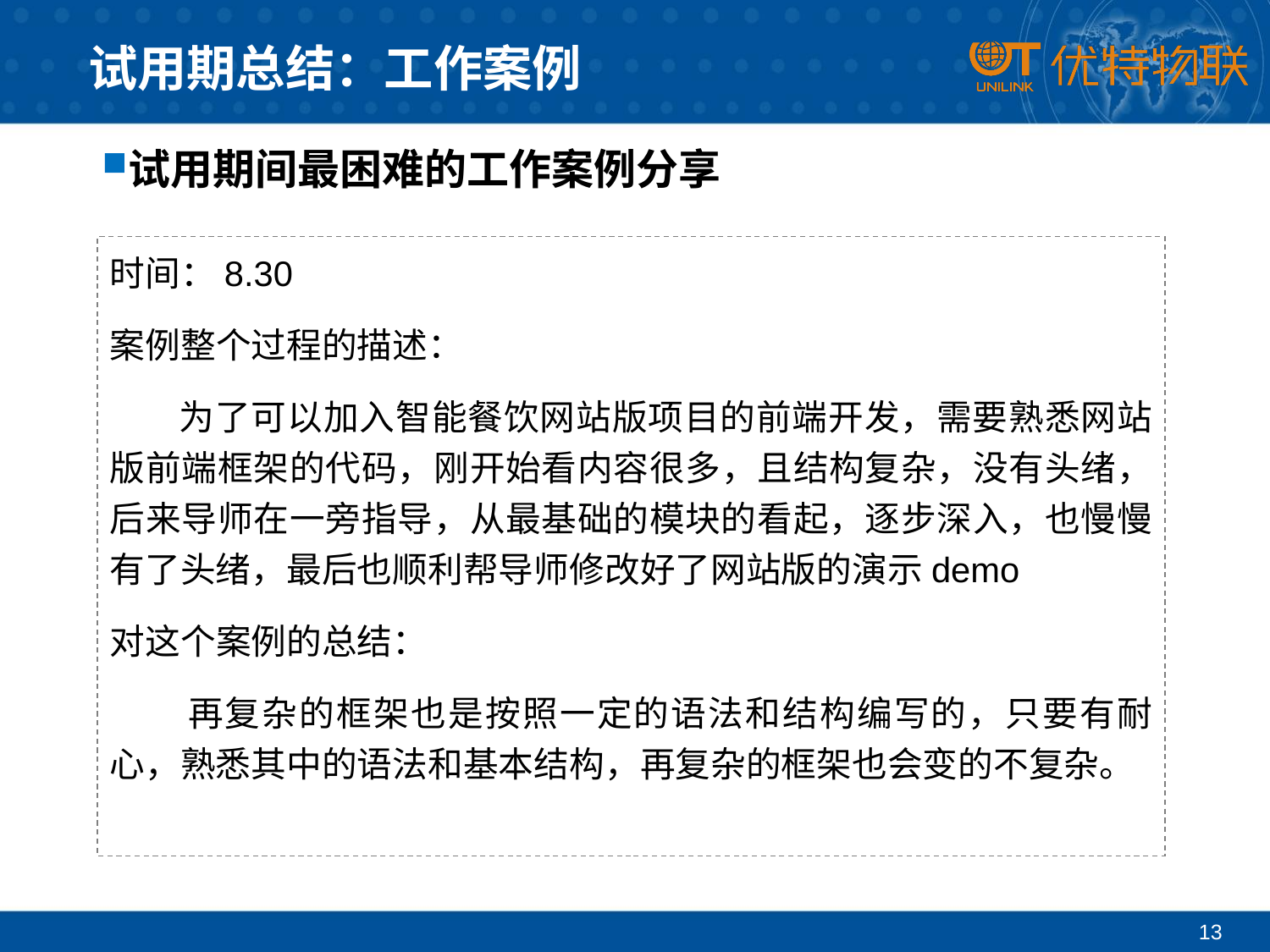

# 试用期总结：工作案例
试用期间最困难的工作案例分享
时间：8.30
案例整个过程的描述：
       为了可以加入智能餐饮网站版项目的前端开发，需要熟悉网站版前端框架的代码，刚开始看内容很多，且结构复杂，没有头绪，后来导师在一旁指导，从最基础的模块的看起，逐步深入，也慢慢有了头绪，最后也顺利帮导师修改好了网站版的演示demo
对这个案例的总结：
       再复杂的框架也是按照一定的语法和结构编写的，只要有耐心，熟悉其中的语法和基本结构，再复杂的框架也会变的不复杂。

13